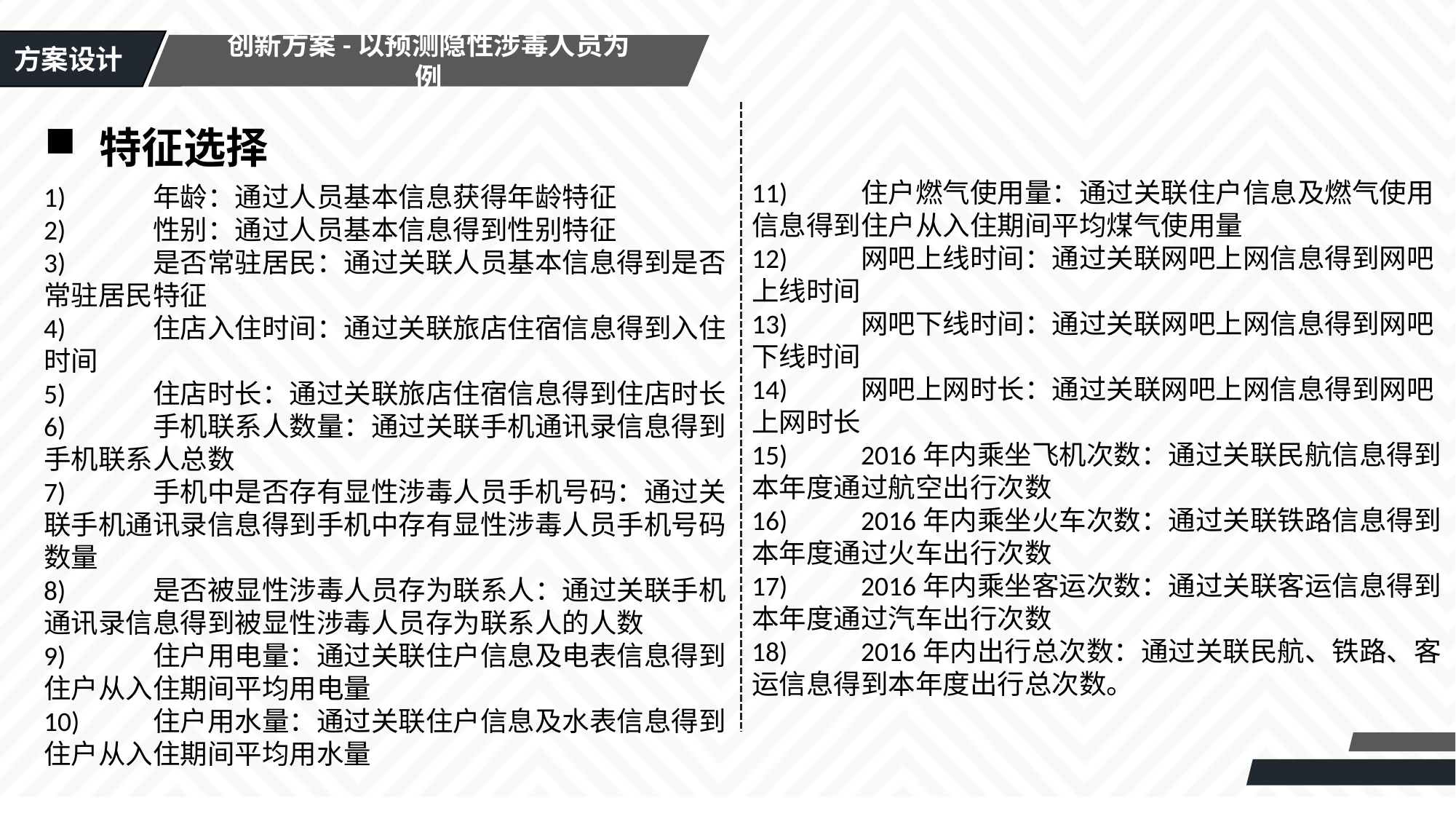

方案设计
创新方案-以预测隐性涉毒人员为例
特征选择
11)	住户燃气使用量：通过关联住户信息及燃气使用信息得到住户从入住期间平均煤气使用量
12)	网吧上线时间：通过关联网吧上网信息得到网吧上线时间
13)	网吧下线时间：通过关联网吧上网信息得到网吧下线时间
14)	网吧上网时长：通过关联网吧上网信息得到网吧上网时长
15)	2016年内乘坐飞机次数：通过关联民航信息得到本年度通过航空出行次数
16)	2016年内乘坐火车次数：通过关联铁路信息得到本年度通过火车出行次数
17)	2016年内乘坐客运次数：通过关联客运信息得到本年度通过汽车出行次数
18)	2016年内出行总次数：通过关联民航、铁路、客运信息得到本年度出行总次数。
1)	年龄：通过人员基本信息获得年龄特征
2)	性别：通过人员基本信息得到性别特征
3)	是否常驻居民：通过关联人员基本信息得到是否常驻居民特征
4)	住店入住时间：通过关联旅店住宿信息得到入住时间
5)	住店时长：通过关联旅店住宿信息得到住店时长
6)	手机联系人数量：通过关联手机通讯录信息得到手机联系人总数
7)	手机中是否存有显性涉毒人员手机号码：通过关联手机通讯录信息得到手机中存有显性涉毒人员手机号码数量
8)	是否被显性涉毒人员存为联系人：通过关联手机通讯录信息得到被显性涉毒人员存为联系人的人数
9)	住户用电量：通过关联住户信息及电表信息得到住户从入住期间平均用电量
10)	住户用水量：通过关联住户信息及水表信息得到住户从入住期间平均用水量